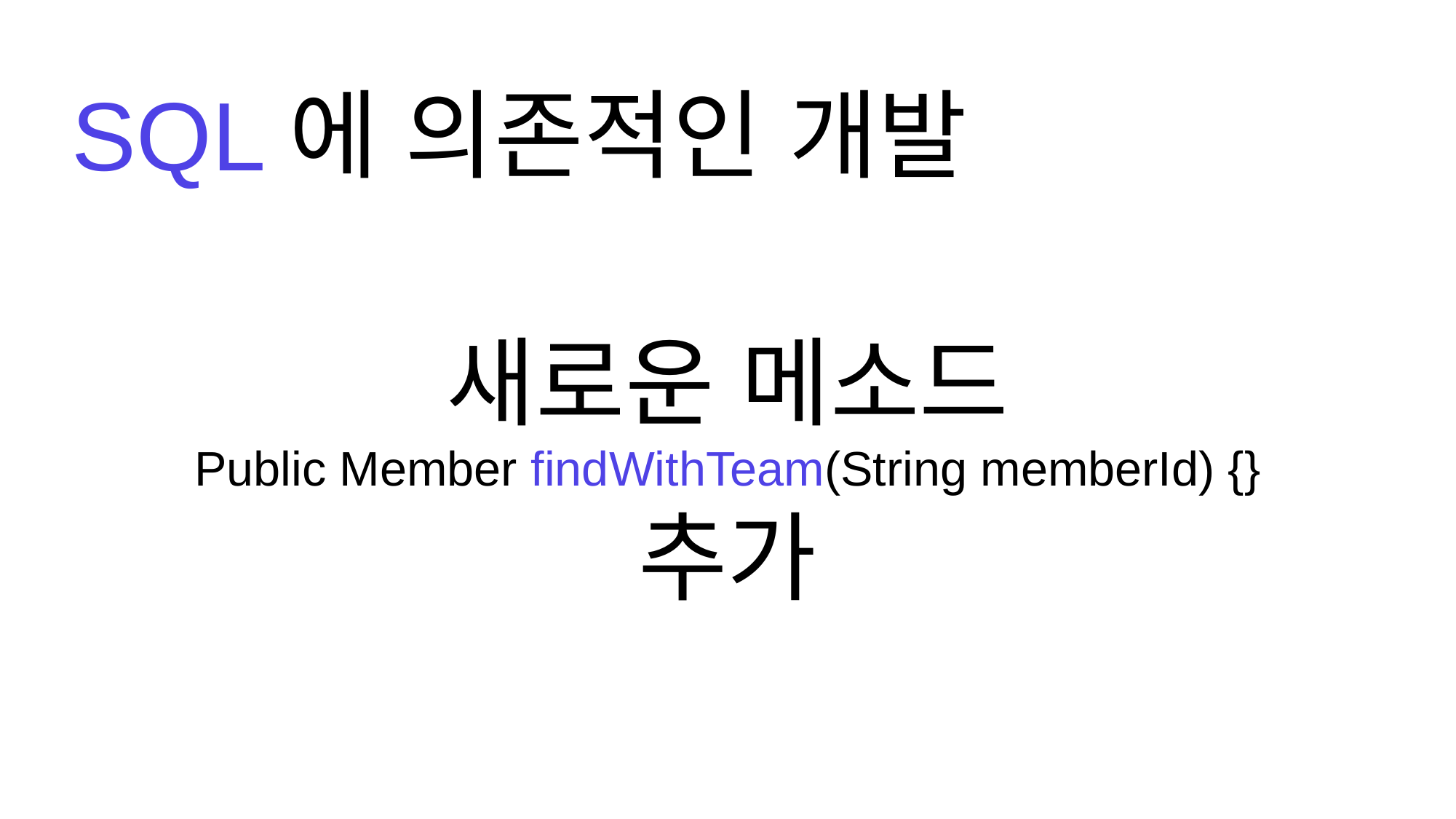

SQL에 의존적인 개발
새로운 메소드
Public Member findWithTeam(String memberId) {}
추가